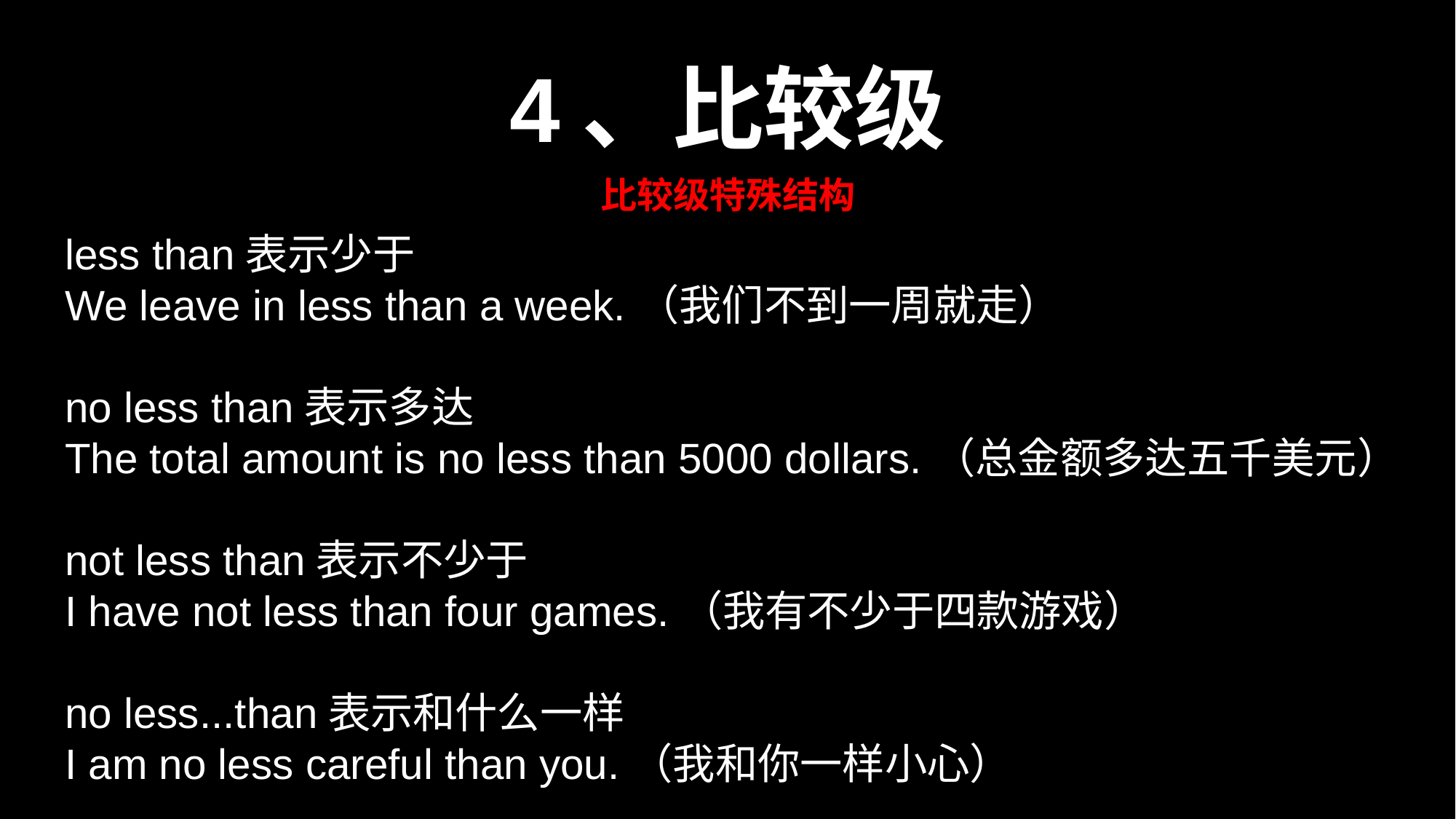

4、比较级
比较级特殊结构
less than表示少于
We leave in less than a week.（我们不到一周就走）

no less than表示多达
The total amount is no less than 5000 dollars.（总金额多达五千美元）

not less than表示不少于
I have not less than four games.（我有不少于四款游戏）

no less...than表示和什么一样
I am no less careful than you.（我和你一样小心）